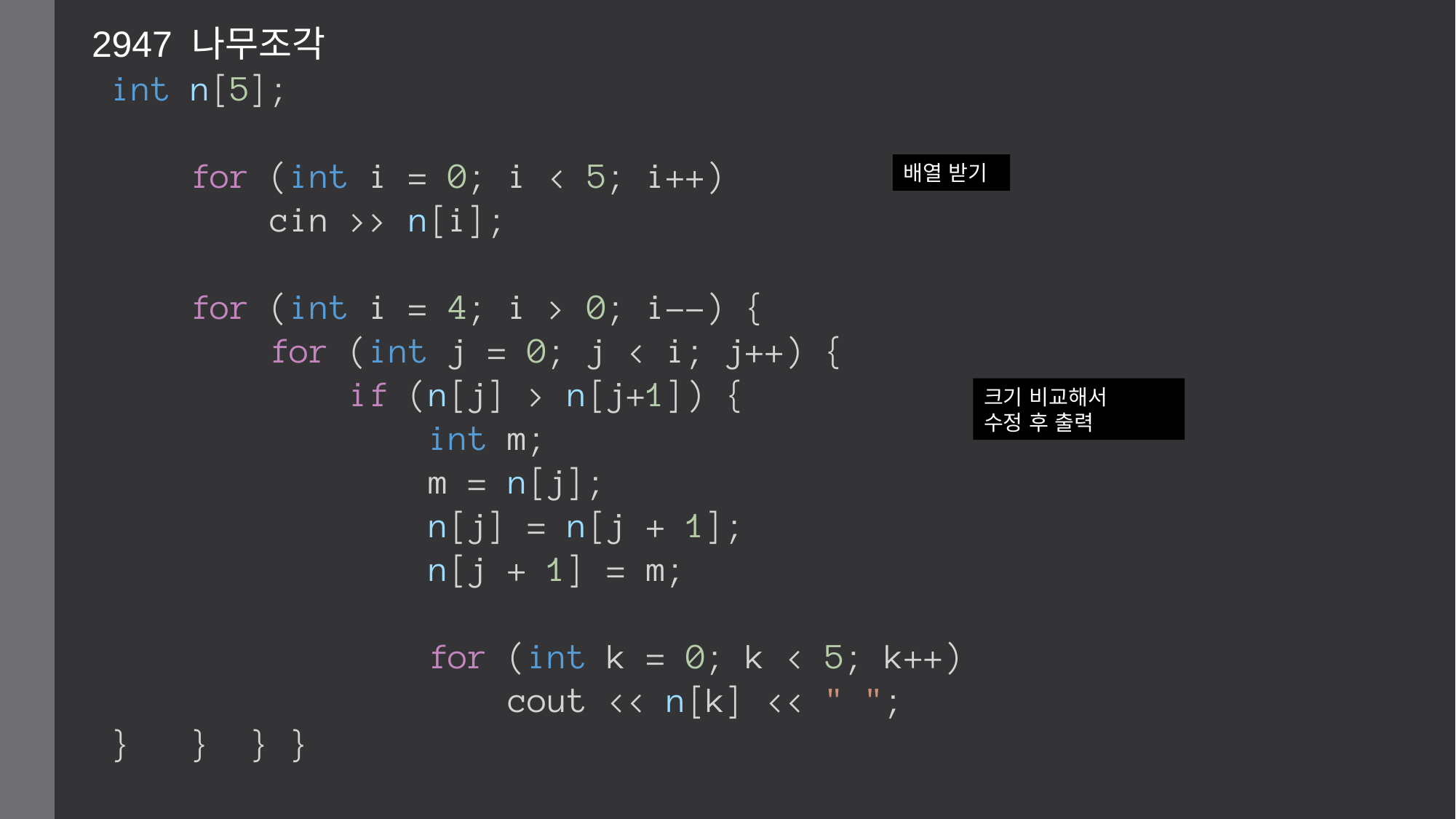

2947 나무조각
int n[5];

    for (int i = 0; i < 5; i++)
        cin >> n[i];
    for (int i = 4; i > 0; i--) {
        for (int j = 0; j < i; j++) {
            if (n[j] > n[j+1]) {
                int m;
                m = n[j];
                n[j] = n[j + 1];
                n[j + 1] = m;
                for (int k = 0; k < 5; k++)
                    cout << n[k] << " ";
}   }  } }
배열 받기
크기 비교해서
수정 후 출력